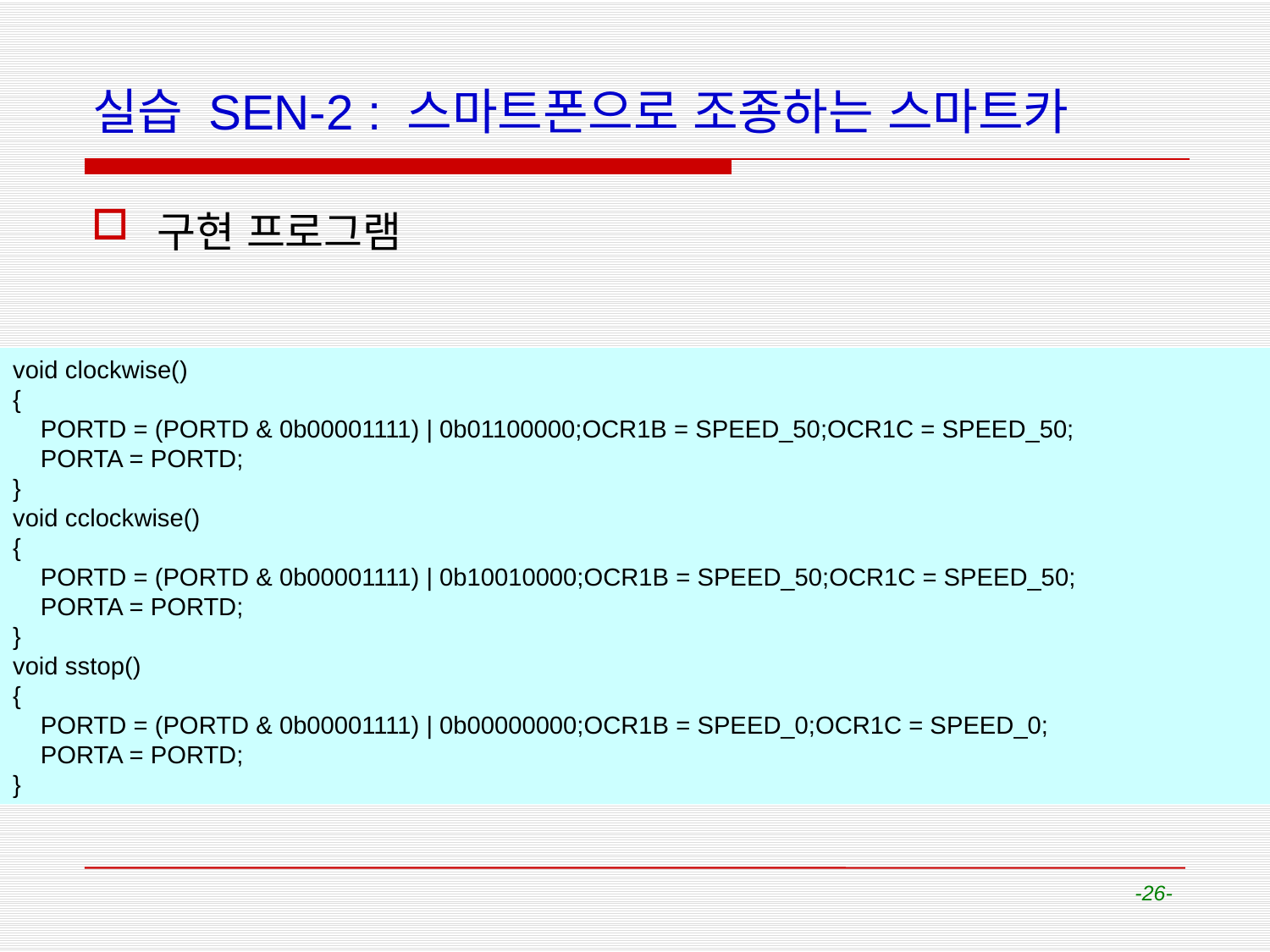

# 실습 SEN-2 : 스마트폰으로 조종하는 스마트카
구현 프로그램
void clockwise()
{
    PORTD = (PORTD & 0b00001111) | 0b01100000;OCR1B = SPEED_50;OCR1C = SPEED_50;
    PORTA = PORTD;
}
void cclockwise()
{
    PORTD = (PORTD & 0b00001111) | 0b10010000;OCR1B = SPEED_50;OCR1C = SPEED_50;
    PORTA = PORTD;
}
void sstop()
{
    PORTD = (PORTD & 0b00001111) | 0b00000000;OCR1B = SPEED_0;OCR1C = SPEED_0;
    PORTA = PORTD;
}
-26-